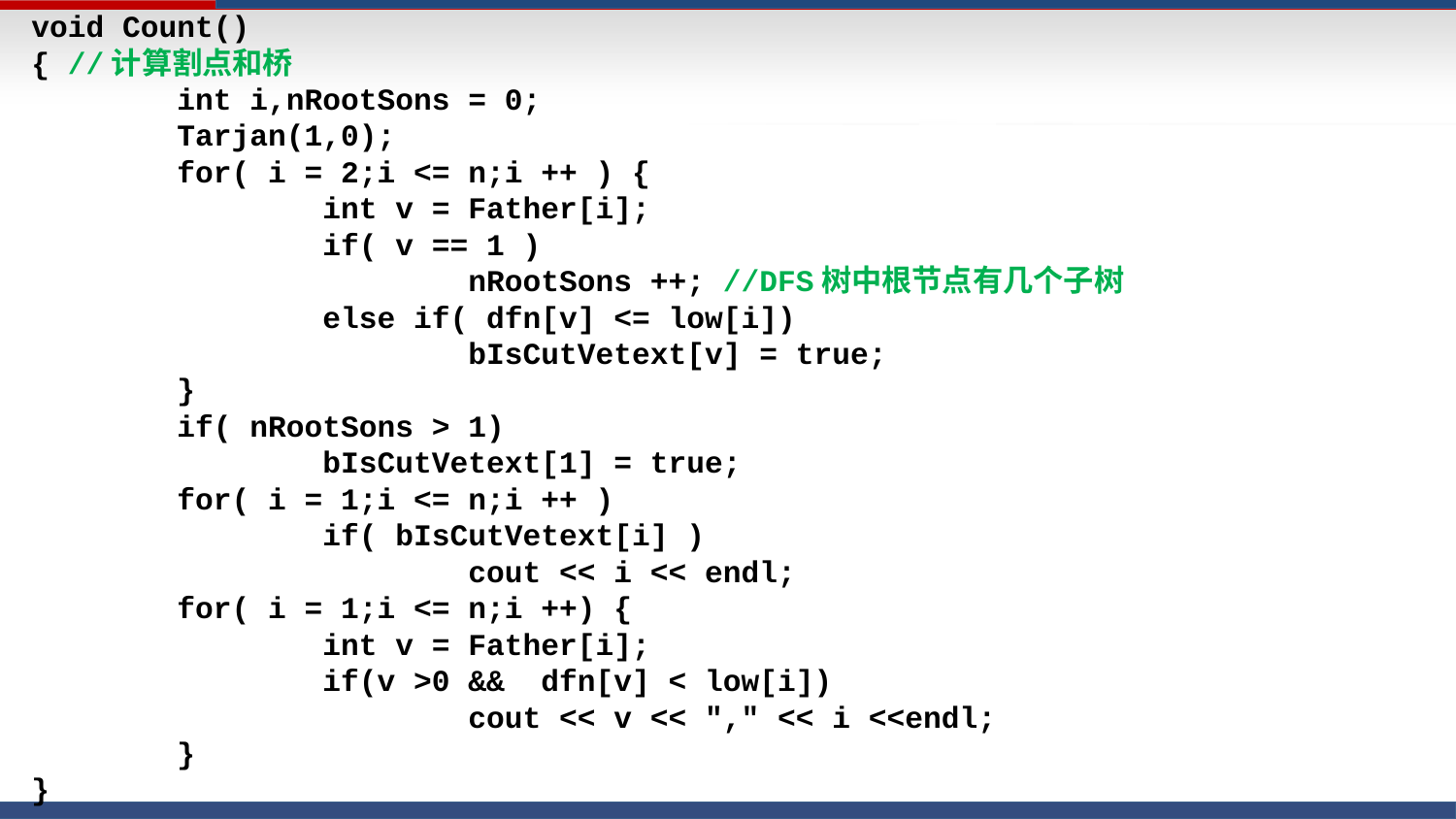

void Count()
{ //计算割点和桥
	int i,nRootSons = 0;
	Tarjan(1,0);
	for( i = 2;i <= n;i ++ ) {
		int v = Father[i];
		if( v == 1 )
			nRootSons ++; //DFS树中根节点有几个子树
		else if( dfn[v] <= low[i])
			bIsCutVetext[v] = true;
	}
	if( nRootSons > 1)
		bIsCutVetext[1] = true;
	for( i = 1;i <= n;i ++ )
		if( bIsCutVetext[i] )
			cout << i << endl;
	for( i = 1;i <= n;i ++) {
		int v = Father[i];
		if(v >0 &&  dfn[v] < low[i])
			cout << v << "," << i <<endl;
	}
}